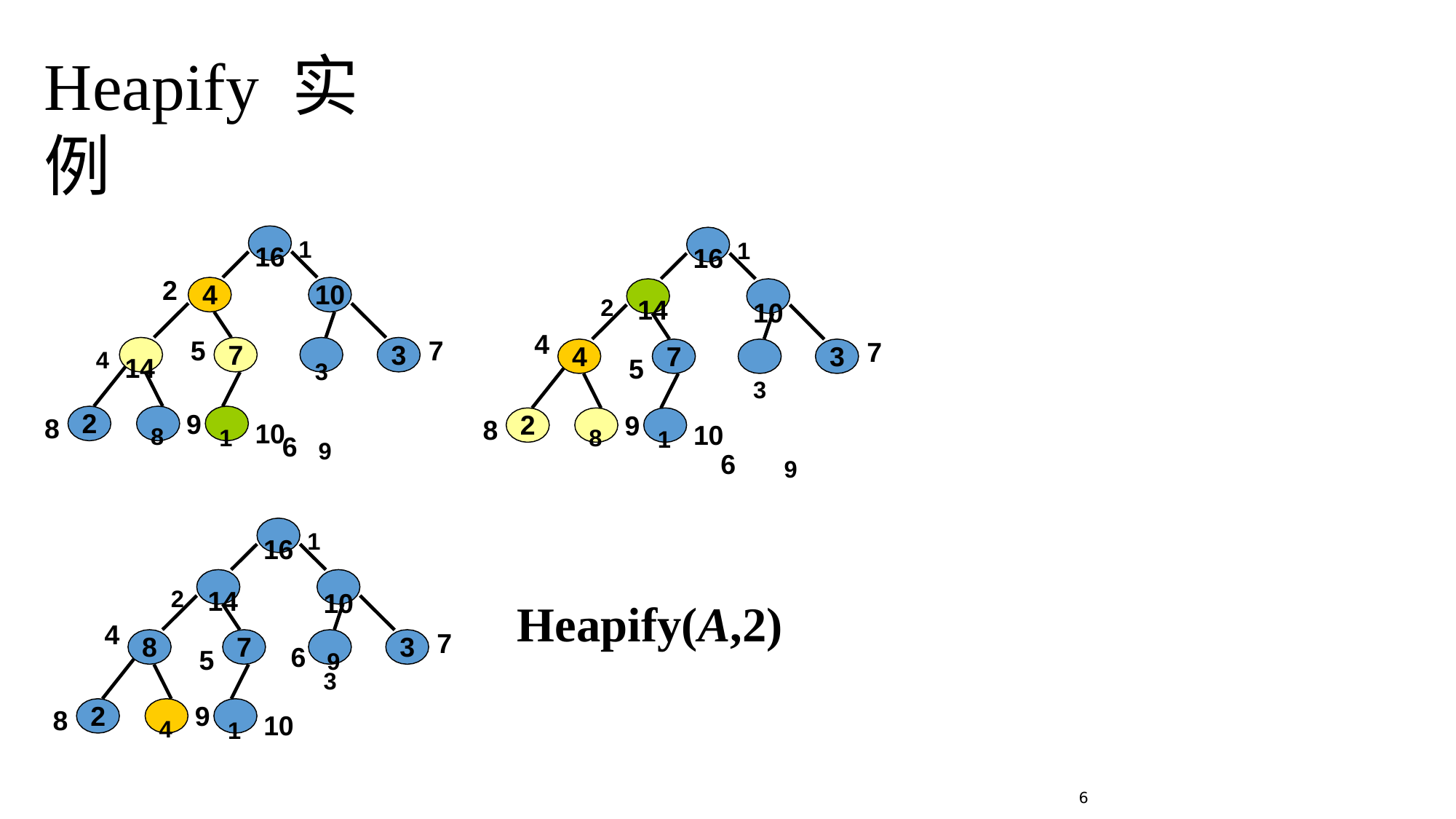

# Heapify 实例
16 1
10	3
6	9
16 1

2
4
10	3
6	9

2	14
5
4
5
7
7
4 14
7
3

4
7
3

8	9
8	9
1	10
1	10
2

2

8
8
16 1
10	3

2	14
5
Heapify(A,2)
4
6	9
7
8
7
3

4	9
1	10
2

8
6